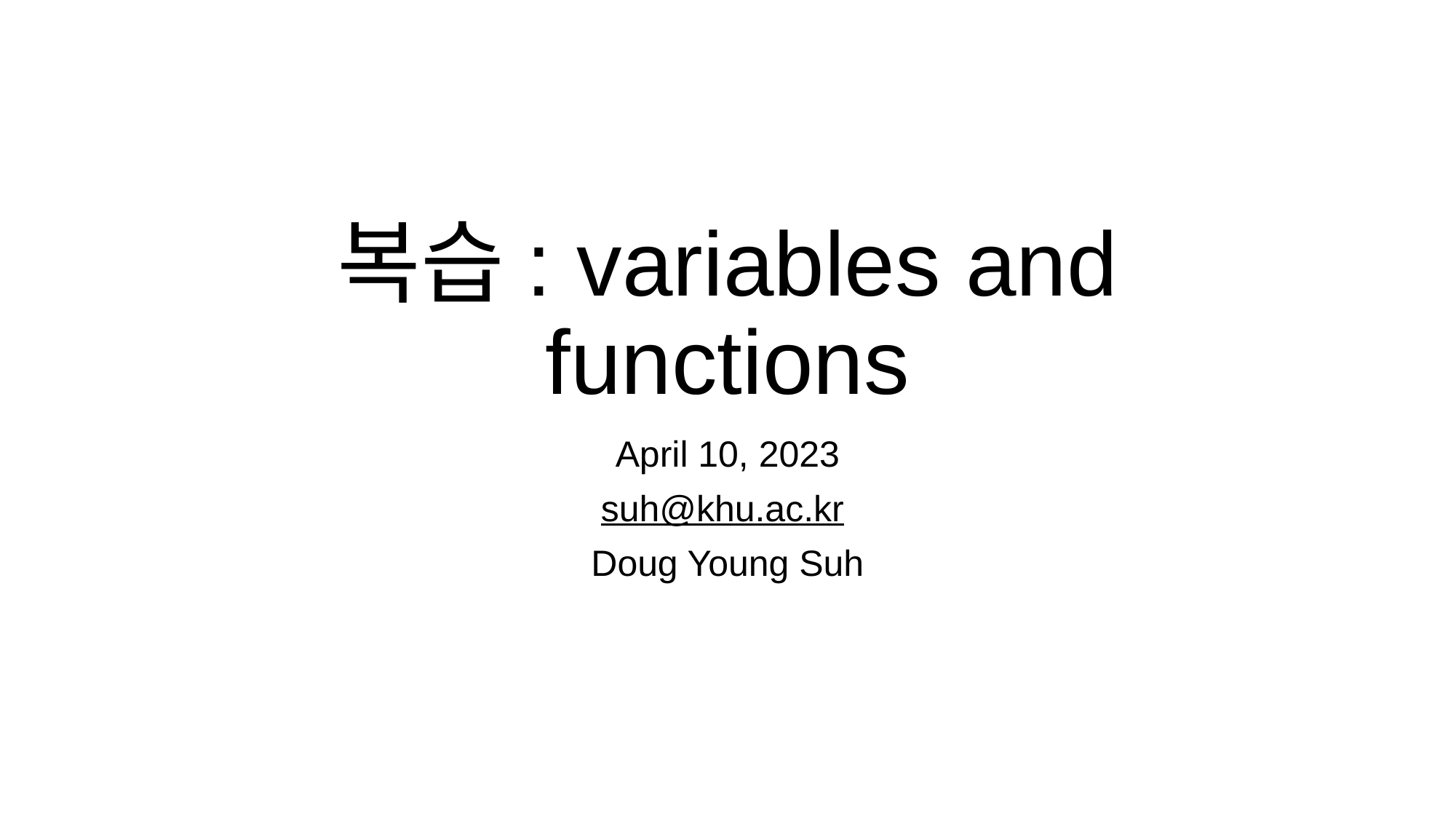

# 복습: variables and functions
April 10, 2023
suh@khu.ac.kr
Doug Young Suh